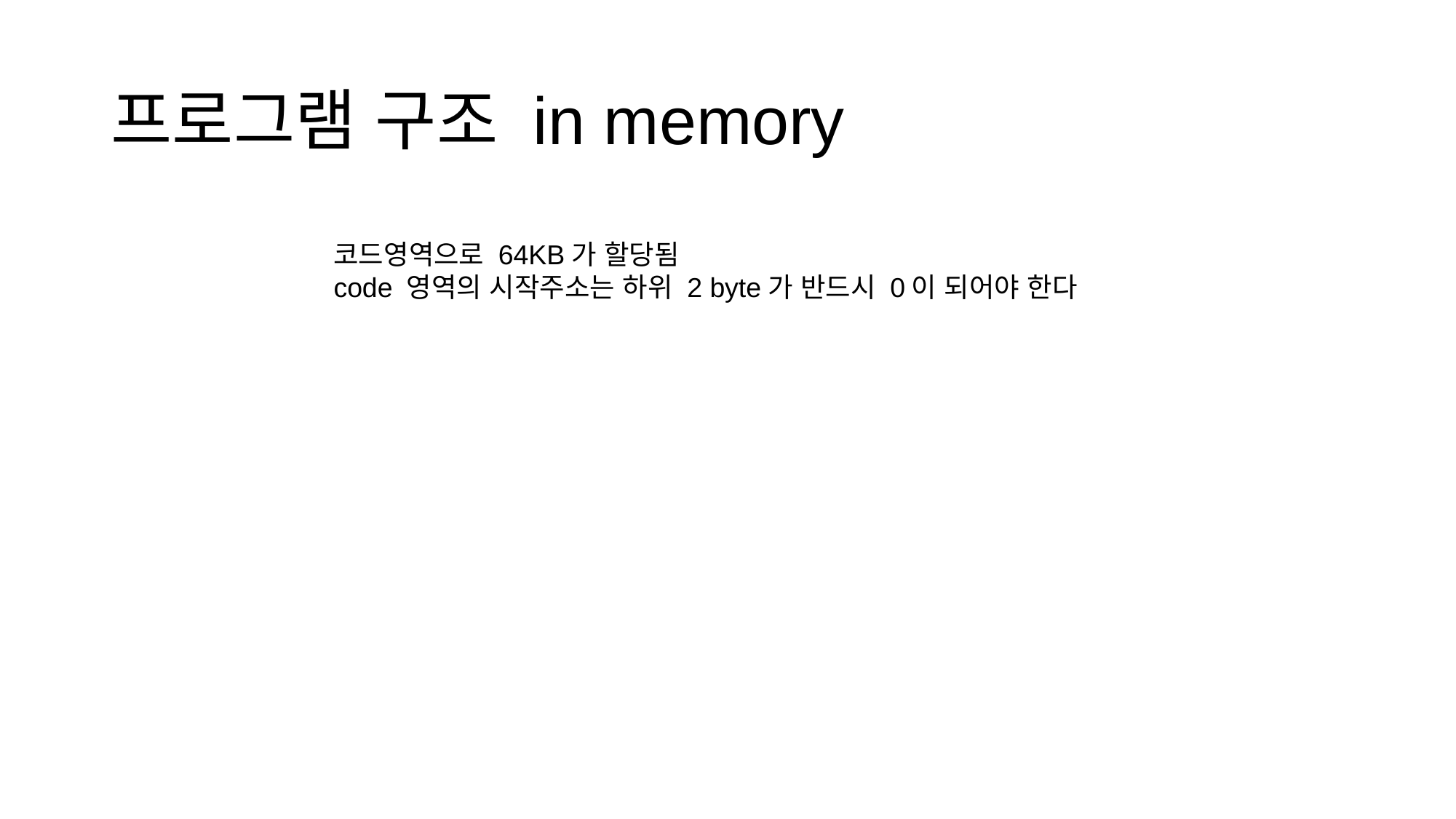

# 프로그램 구조 in memory
코드영역으로 64KB가 할당됨
code 영역의 시작주소는 하위 2 byte가 반드시 0이 되어야 한다